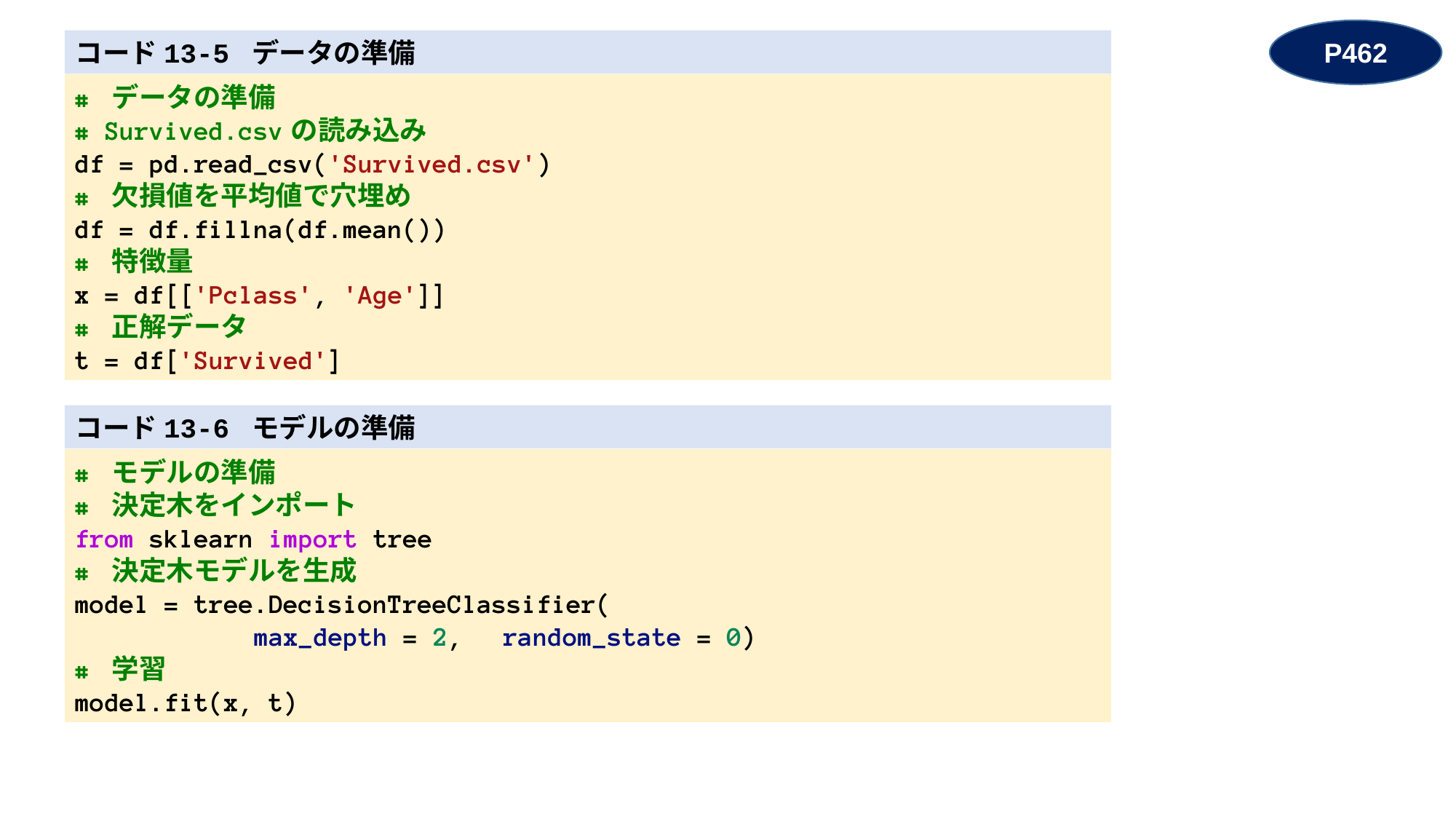

P462
コード13-5 データの準備
# データの準備
# Survived.csvの読み込み
df = pd.read_csv('Survived.csv')
# 欠損値を平均値で穴埋め
df = df.fillna(df.mean())
# 特徴量
x = df[['Pclass', 'Age']]
# 正解データ
t = df['Survived']
コード13-6 モデルの準備
# モデルの準備
# 決定木をインポート
from sklearn import tree
# 決定木モデルを生成
model = tree.DecisionTreeClassifier(
            max_depth = 2,　random_state = 0)
# 学習
model.fit(x, t)